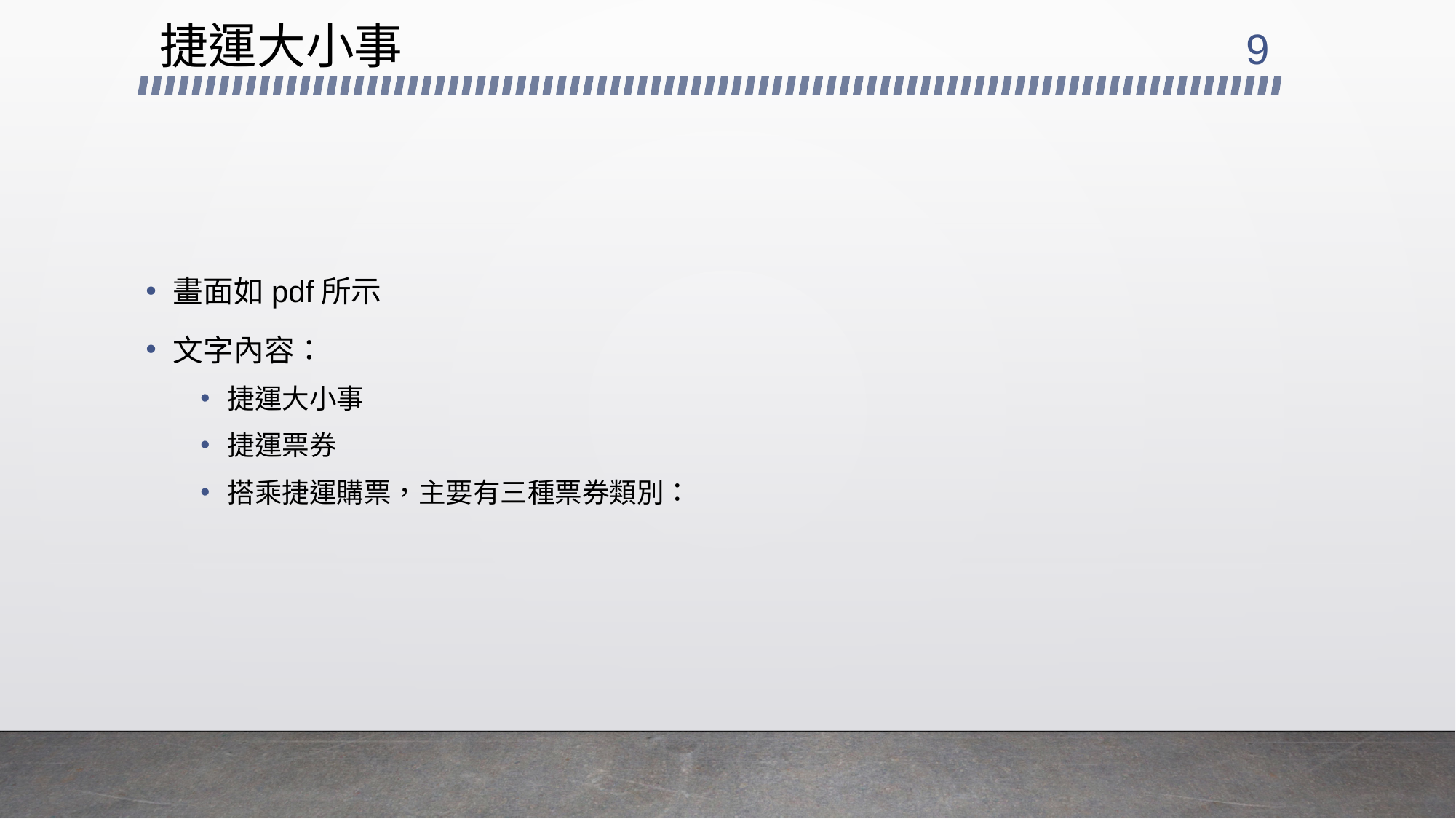

# 捷運大小事
9
畫面如pdf所示
文字內容：
捷運大小事
捷運票券
搭乘捷運購票，主要有三種票券類別：